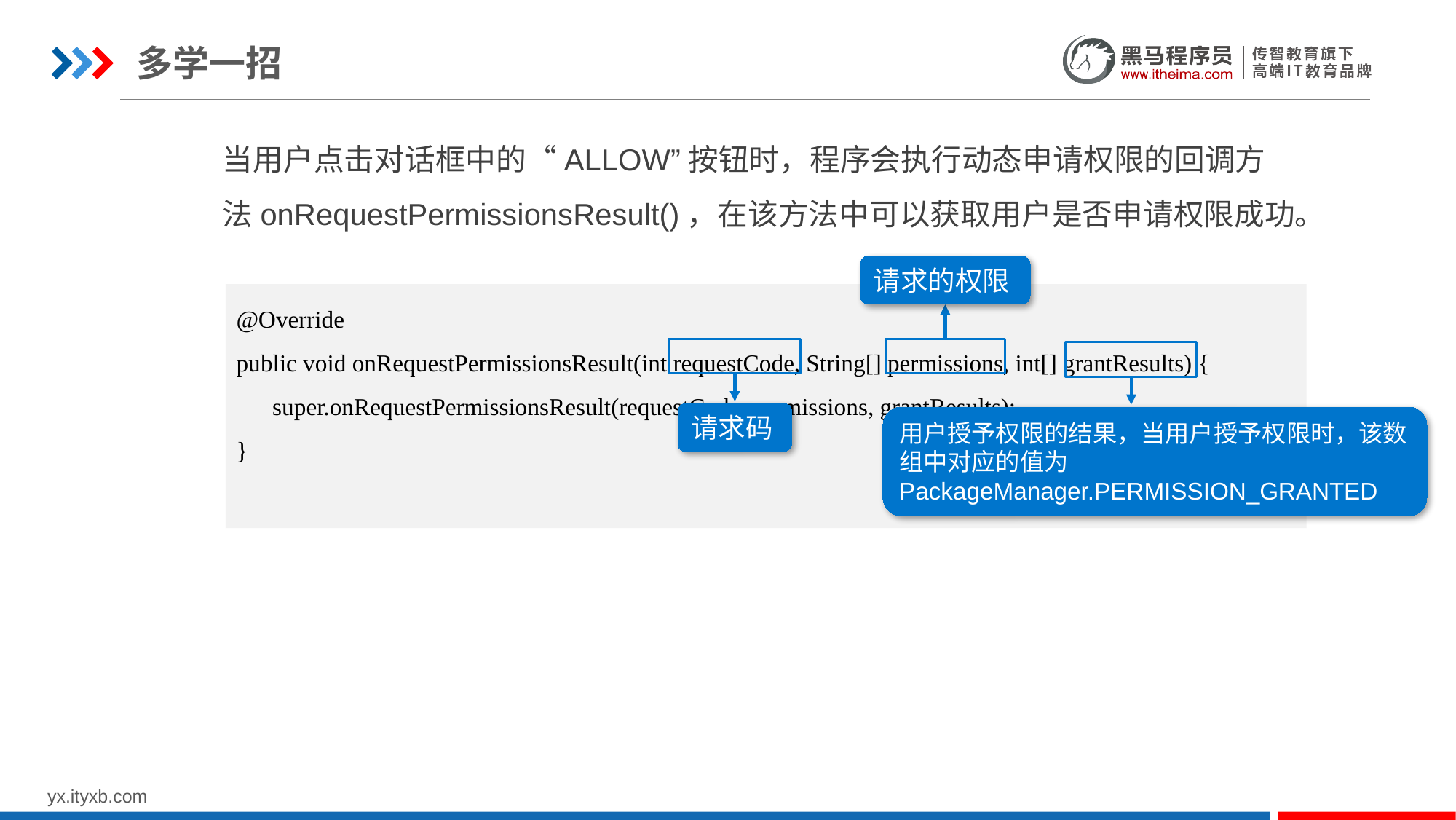

多学一招
当用户点击对话框中的“ALLOW”按钮时，程序会执行动态申请权限的回调方法onRequestPermissionsResult()，在该方法中可以获取用户是否申请权限成功。
请求的权限
@Override
public void onRequestPermissionsResult(int requestCode, String[] permissions, int[] grantResults) {
      super.onRequestPermissionsResult(requestCode, permissions, grantResults);
}

请求码
用户授予权限的结果，当用户授予权限时，该数组中对应的值为PackageManager.PERMISSION_GRANTED